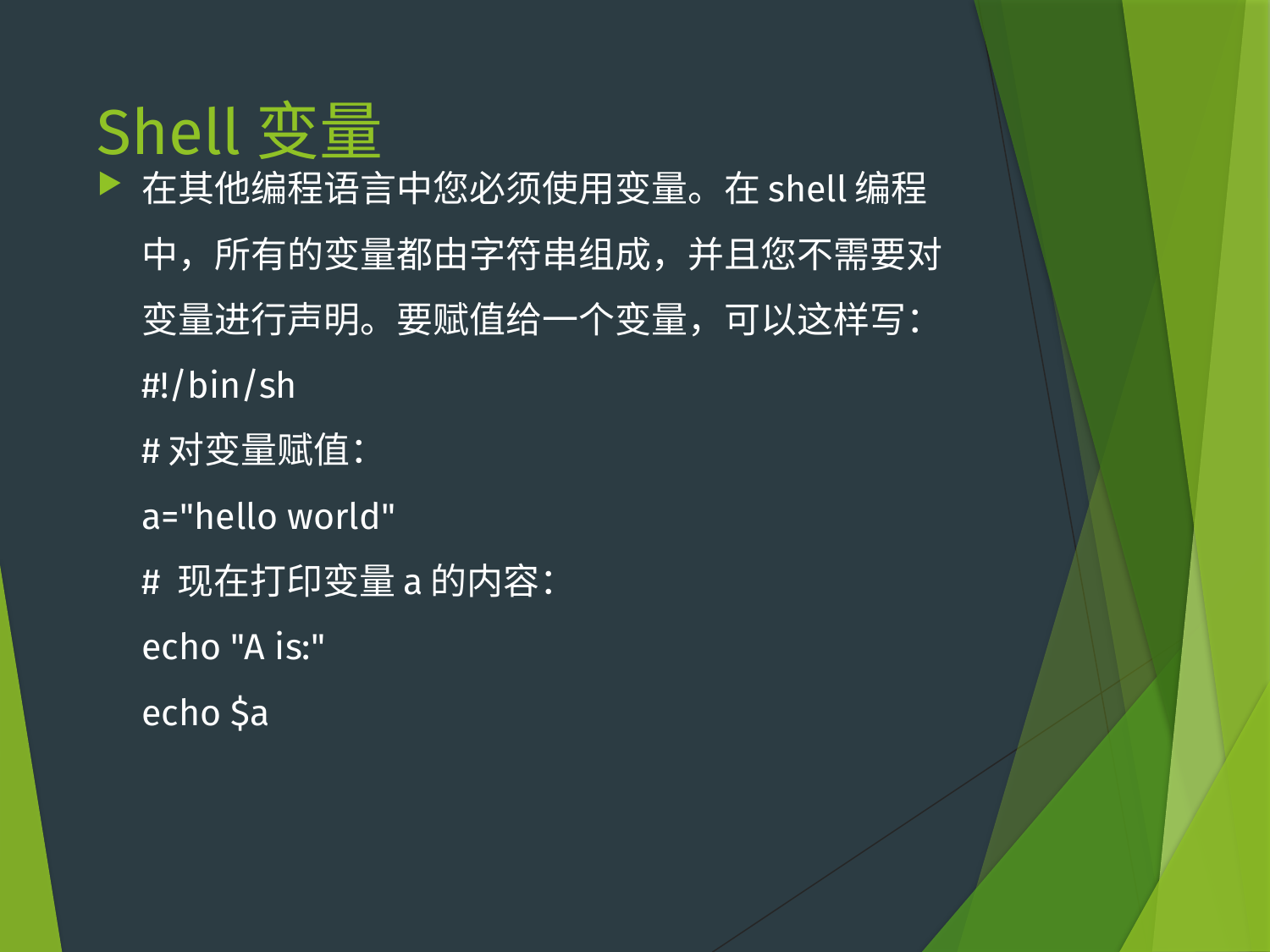

# Shell变量
在其他编程语言中您必须使用变量。在shell编程中，所有的变量都由字符串组成，并且您不需要对变量进行声明。要赋值给一个变量，可以这样写：
#!/bin/sh
#对变量赋值：
a="hello world"
# 现在打印变量a的内容：
echo "A is:"
echo $a